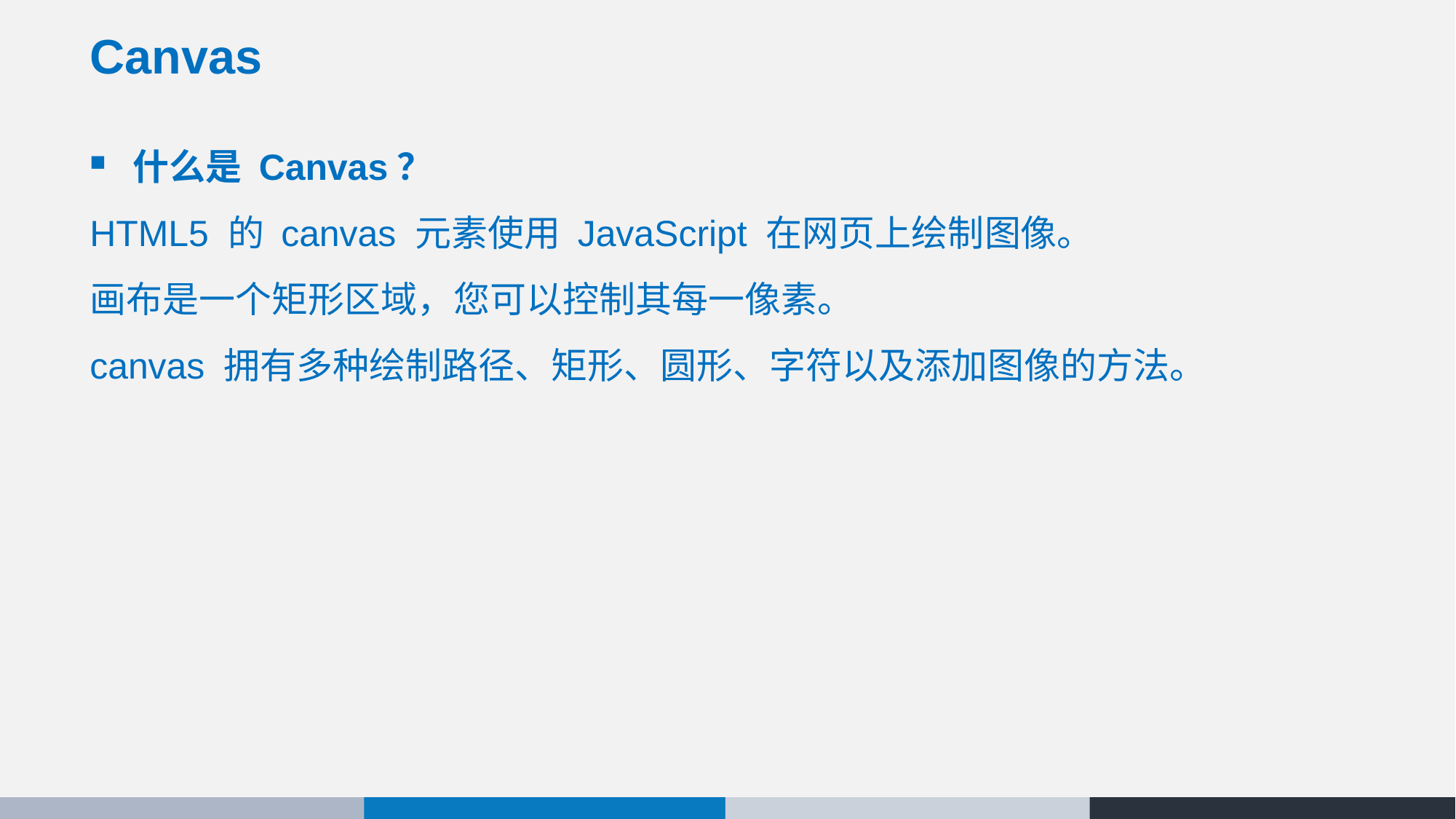

# Canvas
什么是 Canvas？
HTML5 的 canvas 元素使用 JavaScript 在网页上绘制图像。
画布是一个矩形区域，您可以控制其每一像素。
canvas 拥有多种绘制路径、矩形、圆形、字符以及添加图像的方法。